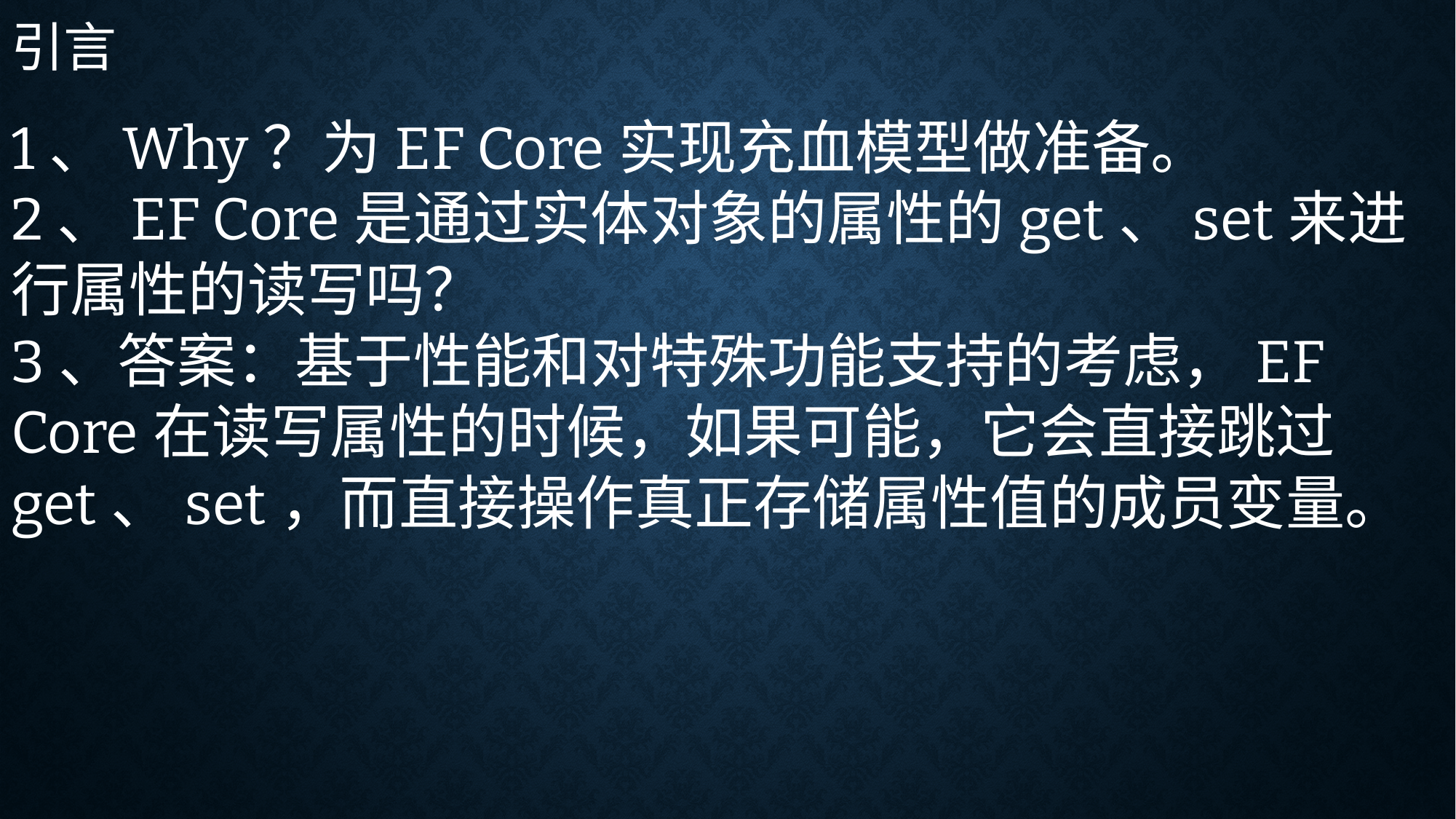

引言
1、Why？为EF Core实现充血模型做准备。
2、EF Core是通过实体对象的属性的get、set来进行属性的读写吗？
3、答案：基于性能和对特殊功能支持的考虑，EF Core在读写属性的时候，如果可能，它会直接跳过get、set，而直接操作真正存储属性值的成员变量。